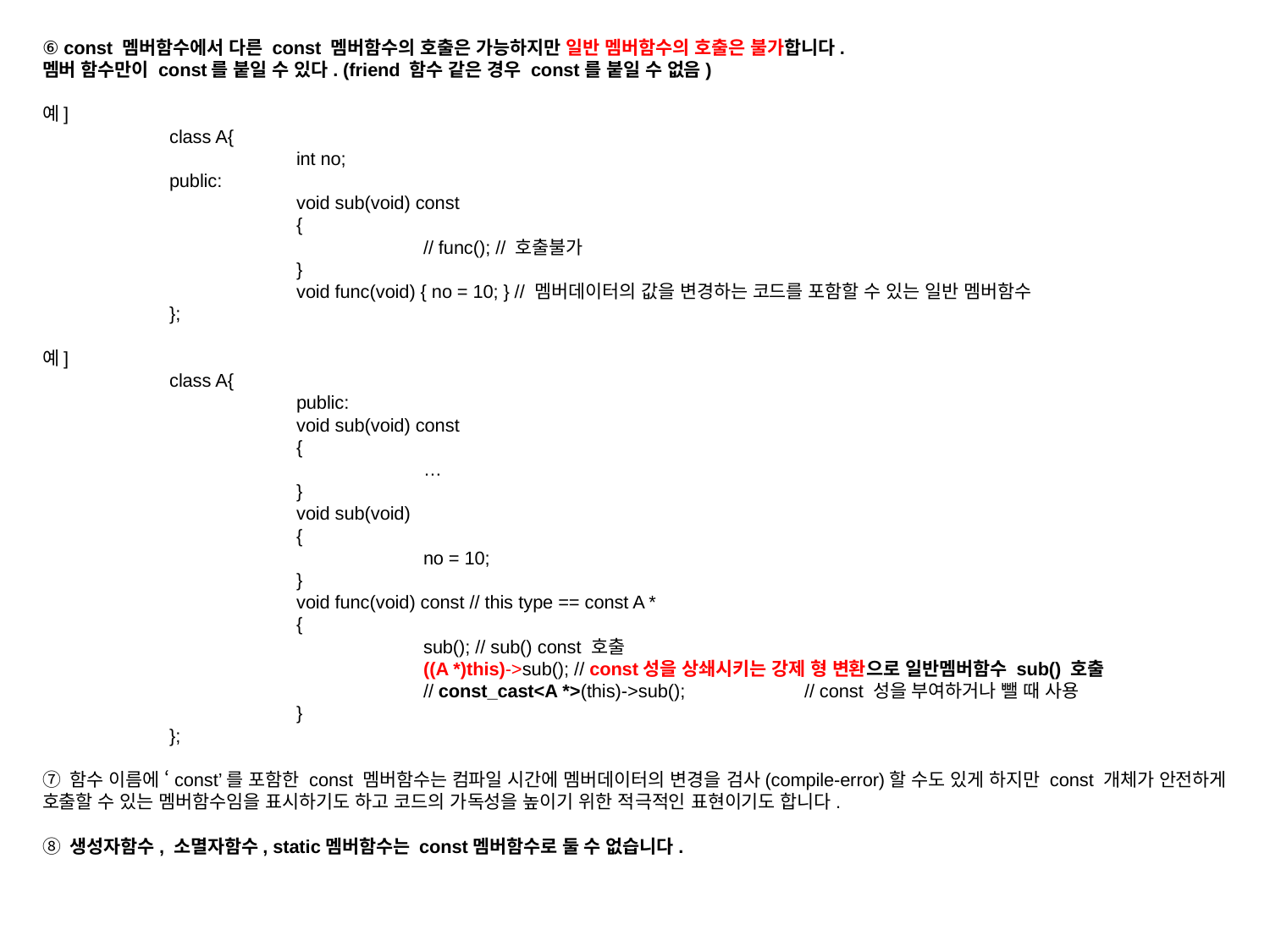

⑥ const 멤버함수에서 다른 const 멤버함수의 호출은 가능하지만 일반 멤버함수의 호출은 불가합니다.
멤버 함수만이 const를 붙일 수 있다. (friend 함수 같은 경우 const를 붙일 수 없음)

예]
	class A{
		int no;
	public:
		void sub(void) const
		{
			// func(); // 호출불가
 		}
		void func(void) { no = 10; } // 멤버데이터의 값을 변경하는 코드를 포함할 수 있는 일반 멤버함수
	};

예]
	class A{
		public:
		void sub(void) const
		{
			…
		}
		void sub(void)
		{
			no = 10;
		}
		void func(void) const // this type == const A *
		{
			sub(); // sub() const 호출
			((A *)this)->sub(); // const성을 상쇄시키는 강제 형 변환으로 일반멤버함수 sub() 호출
			// const_cast<A *>(this)->sub();	// const 성을 부여하거나 뺄 때 사용
		}
	};

⑦ 함수 이름에 ‘const’를 포함한 const 멤버함수는 컴파일 시간에 멤버데이터의 변경을 검사(compile-error)할 수도 있게 하지만 const 개체가 안전하게 호출할 수 있는 멤버함수임을 표시하기도 하고 코드의 가독성을 높이기 위한 적극적인 표현이기도 합니다.

⑧ 생성자함수, 소멸자함수, static멤버함수는 const멤버함수로 둘 수 없습니다.